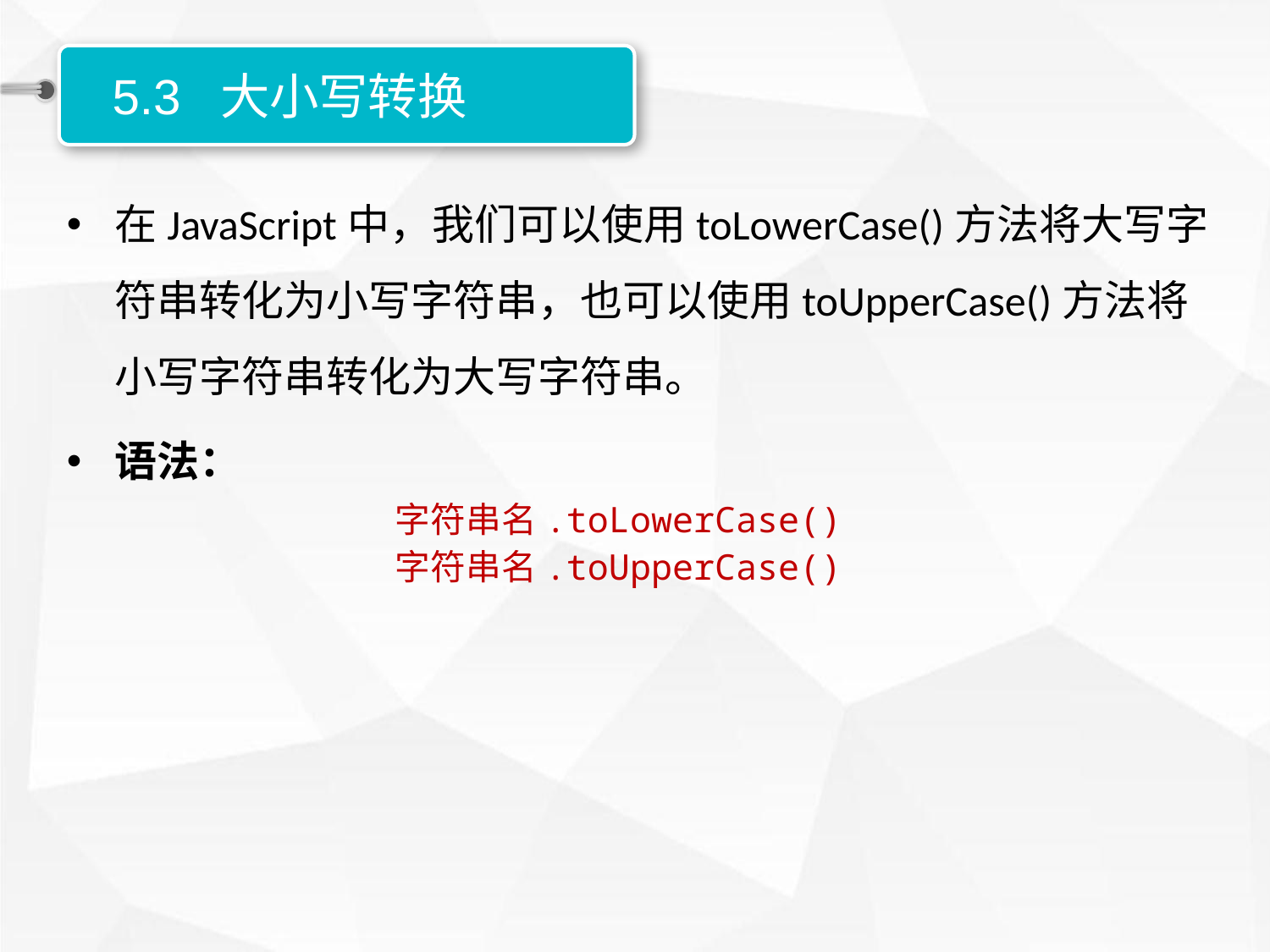

5.3  大小写转换

在JavaScript中，我们可以使用toLowerCase()方法将大写字符串转化为小写字符串，也可以使用toUpperCase()方法将小写字符串转化为大写字符串。
语法：
字符串名.toLowerCase()
字符串名.toUpperCase()